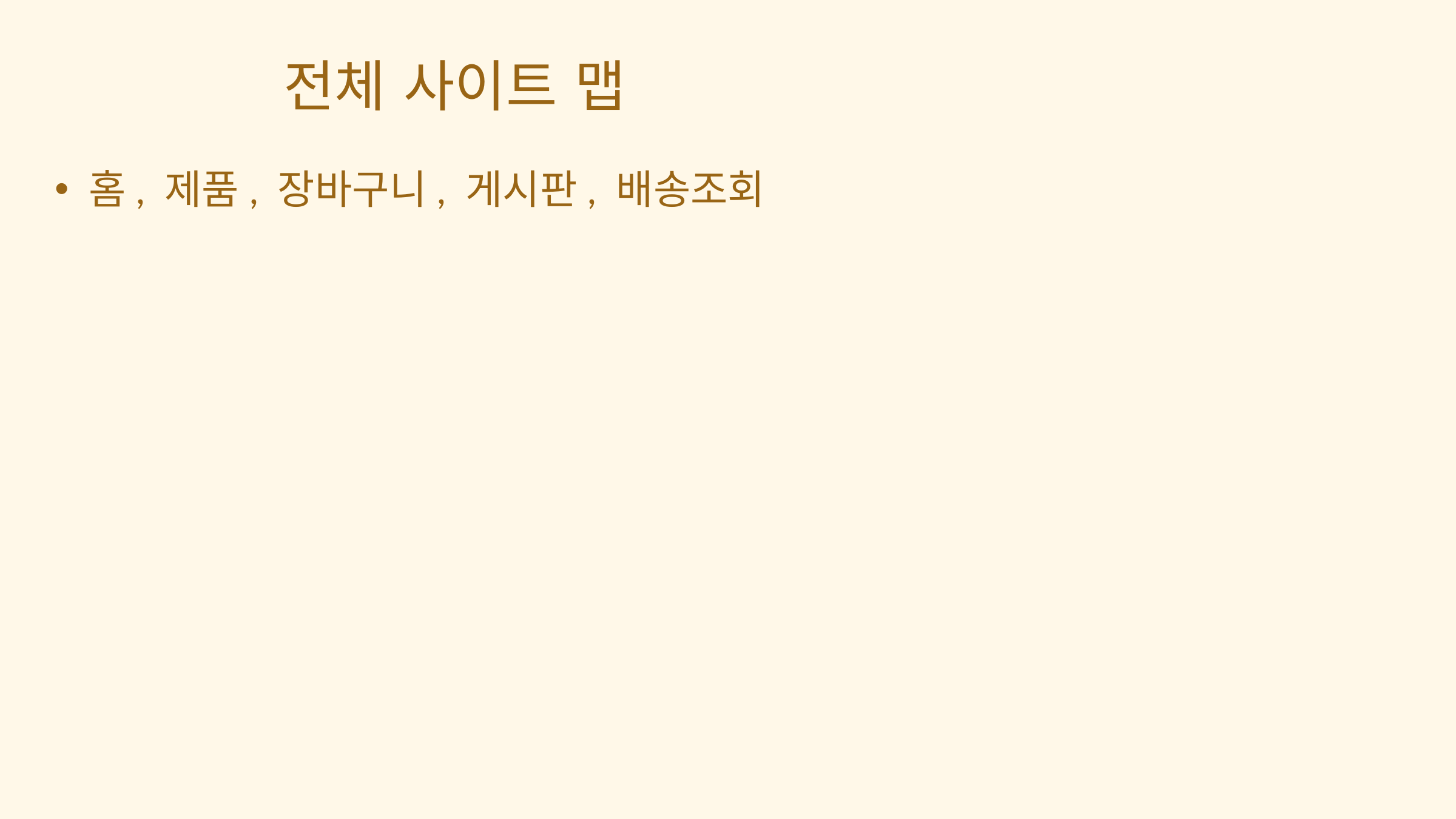

전체 사이트 맵
홈, 제품, 장바구니, 게시판, 배송조회